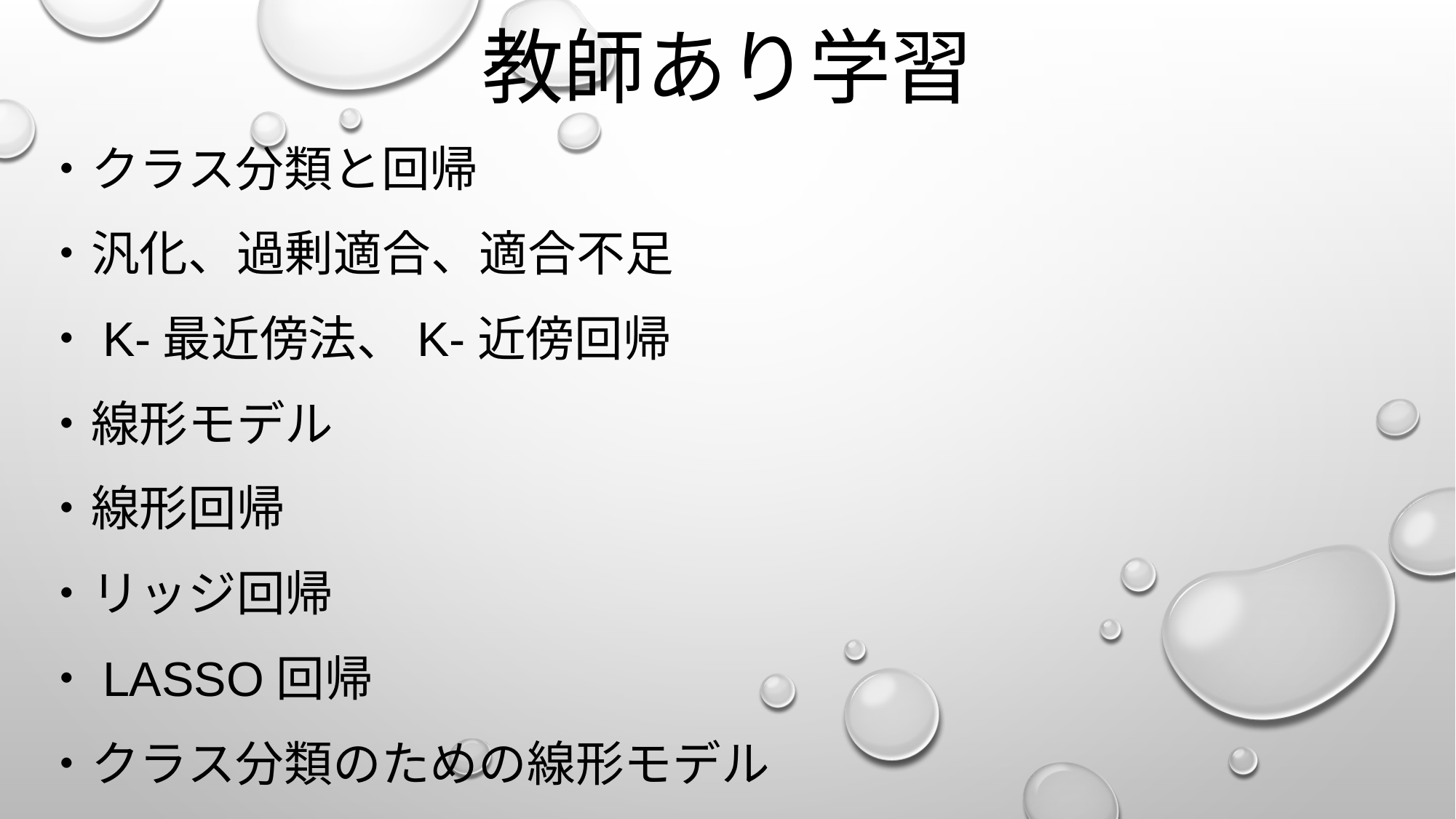

# 教師あり学習
・クラス分類と回帰
・汎化、過剰適合、適合不足
・K-最近傍法、K-近傍回帰
・線形モデル
・線形回帰
・リッジ回帰
・Lasso回帰
・クラス分類のための線形モデル